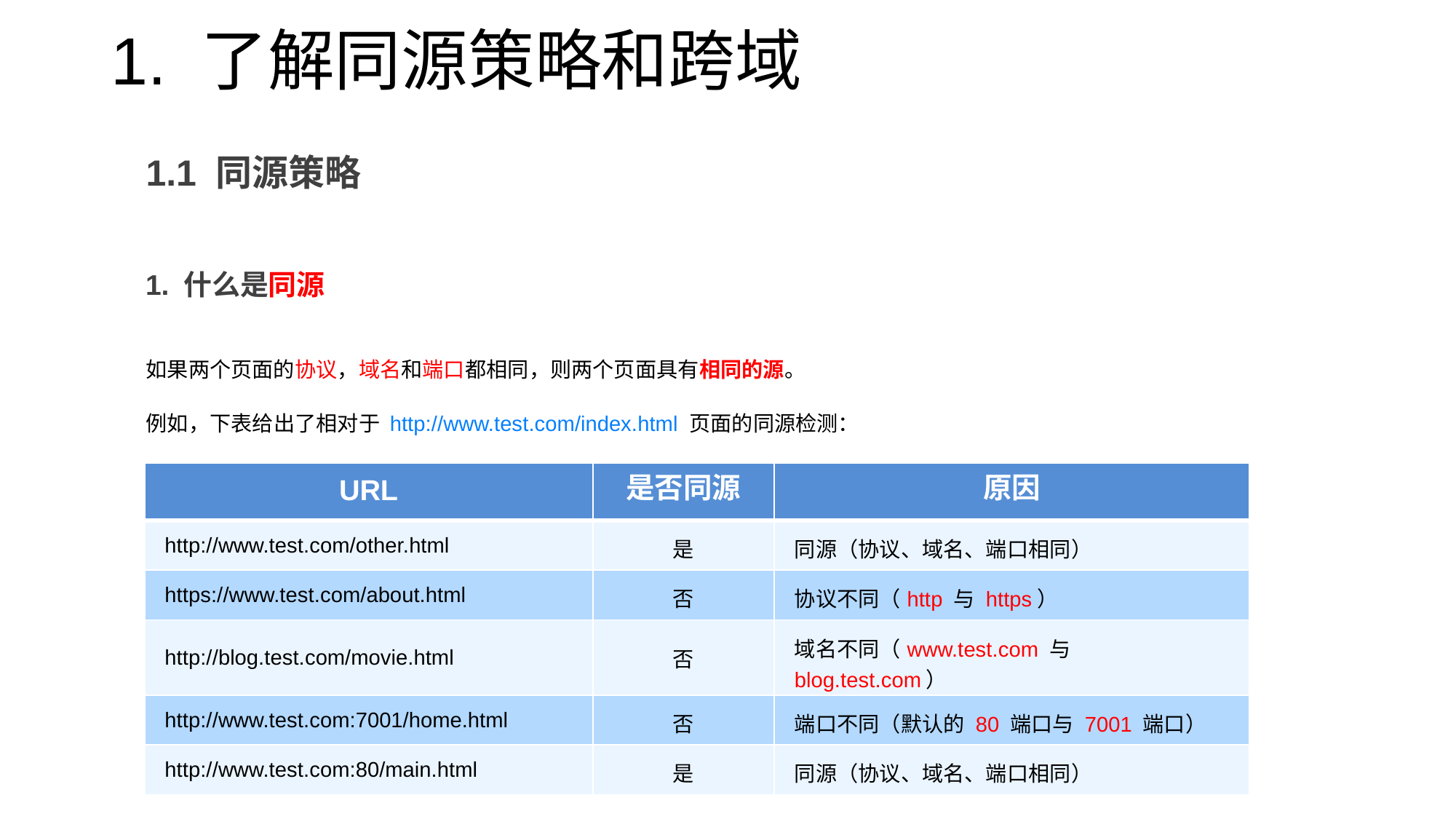

# 1. 了解同源策略和跨域
1.1 同源策略
1. 什么是同源
如果两个页面的协议，域名和端口都相同，则两个页面具有相同的源。
例如，下表给出了相对于 http://www.test.com/index.html 页面的同源检测：
| URL | 是否同源 | 原因 |
| --- | --- | --- |
| http://www.test.com/other.html | 是 | 同源（协议、域名、端口相同） |
| https://www.test.com/about.html | 否 | 协议不同（http 与 https） |
| http://blog.test.com/movie.html | 否 | 域名不同（www.test.com 与 blog.test.com） |
| http://www.test.com:7001/home.html | 否 | 端口不同（默认的 80 端口与 7001 端口） |
| http://www.test.com:80/main.html | 是 | 同源（协议、域名、端口相同） |